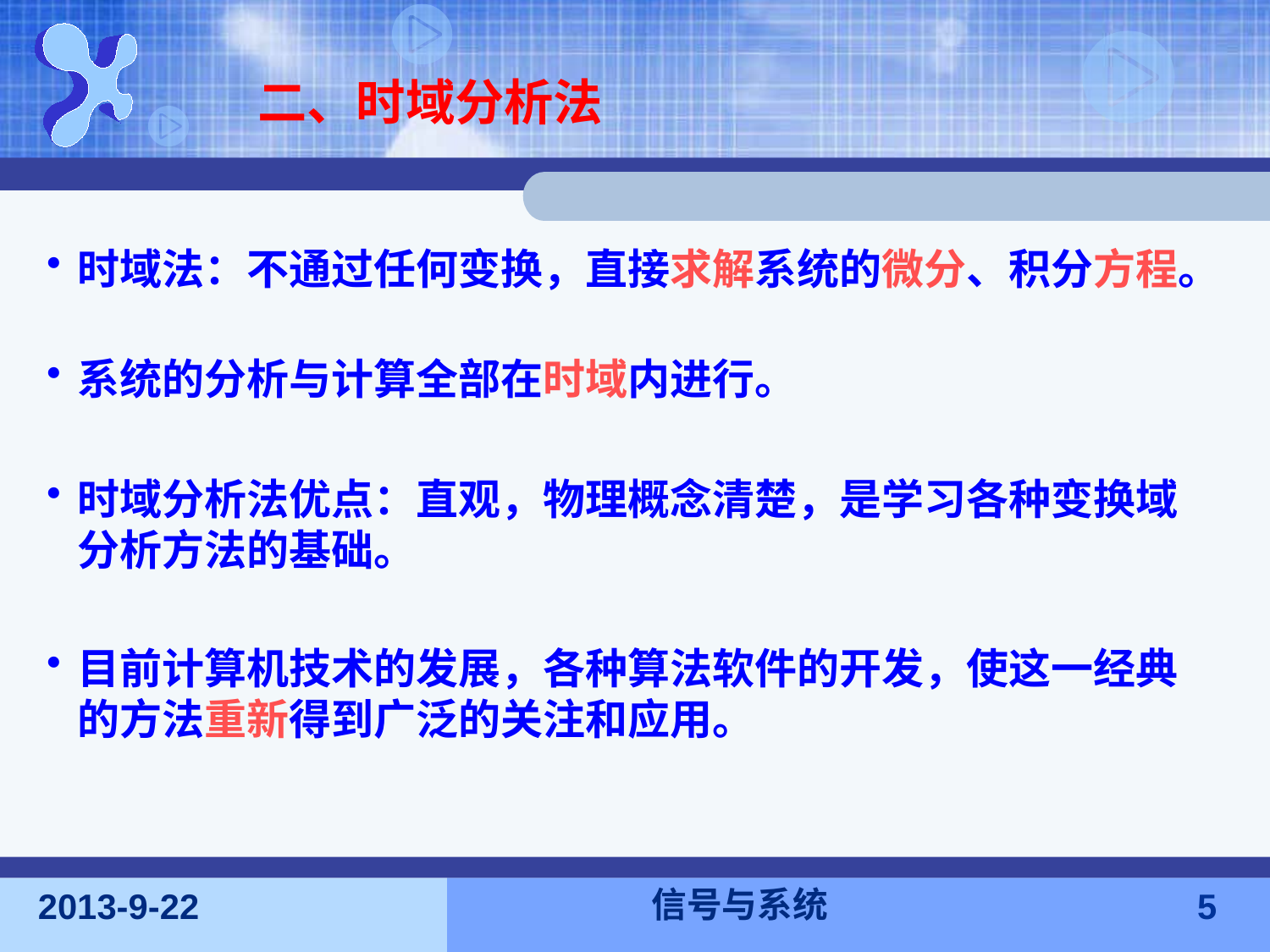

# 二、时域分析法
时域法：不通过任何变换，直接求解系统的微分、积分方程。
系统的分析与计算全部在时域内进行。
时域分析法优点：直观，物理概念清楚，是学习各种变换域分析方法的基础。
目前计算机技术的发展，各种算法软件的开发，使这一经典的方法重新得到广泛的关注和应用。
信号与系统
2013-9-22
5